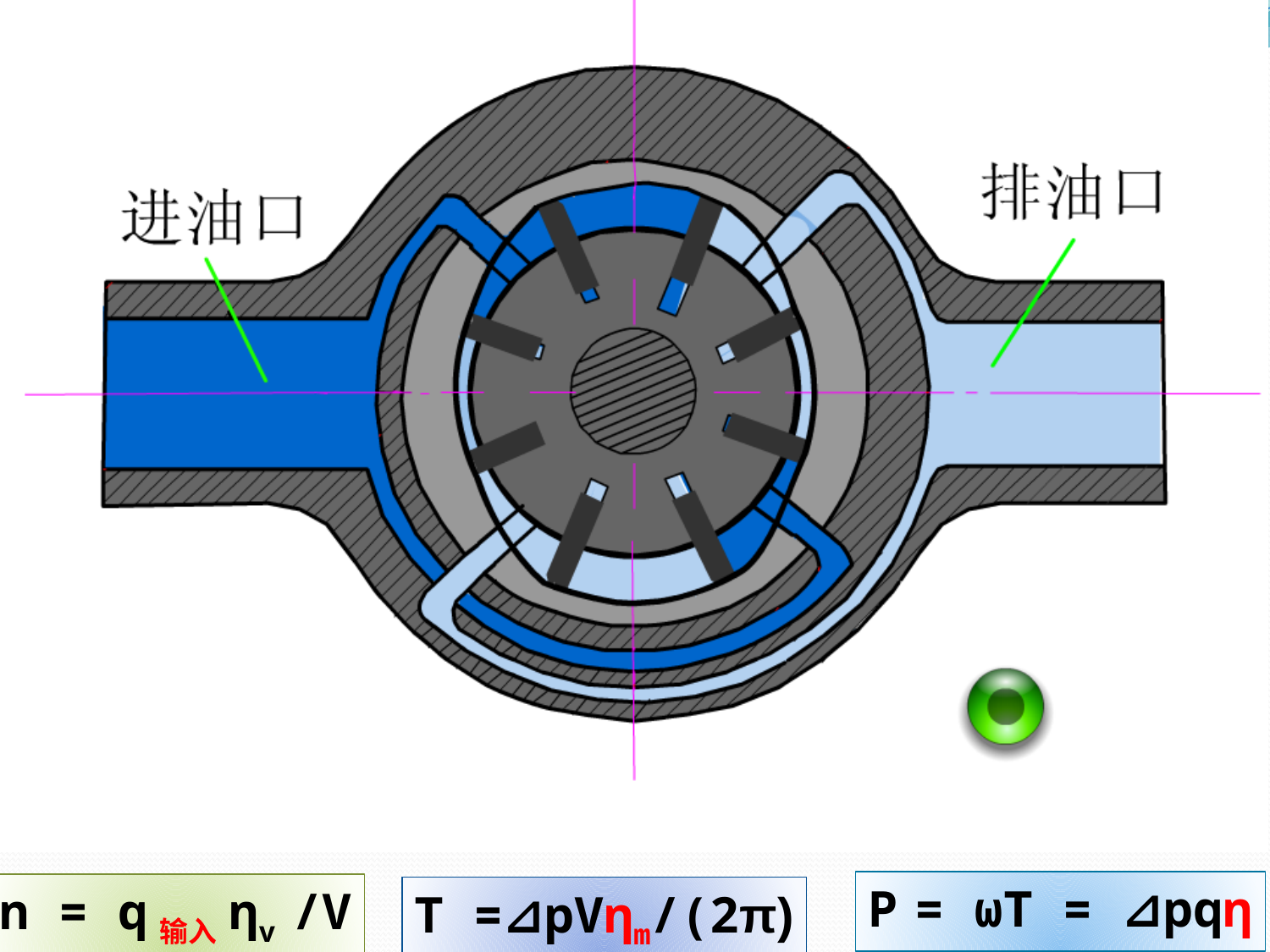

P = ωT = ⊿pqη
n = q输入ηv /V
T =⊿pVηm/(2π)
35